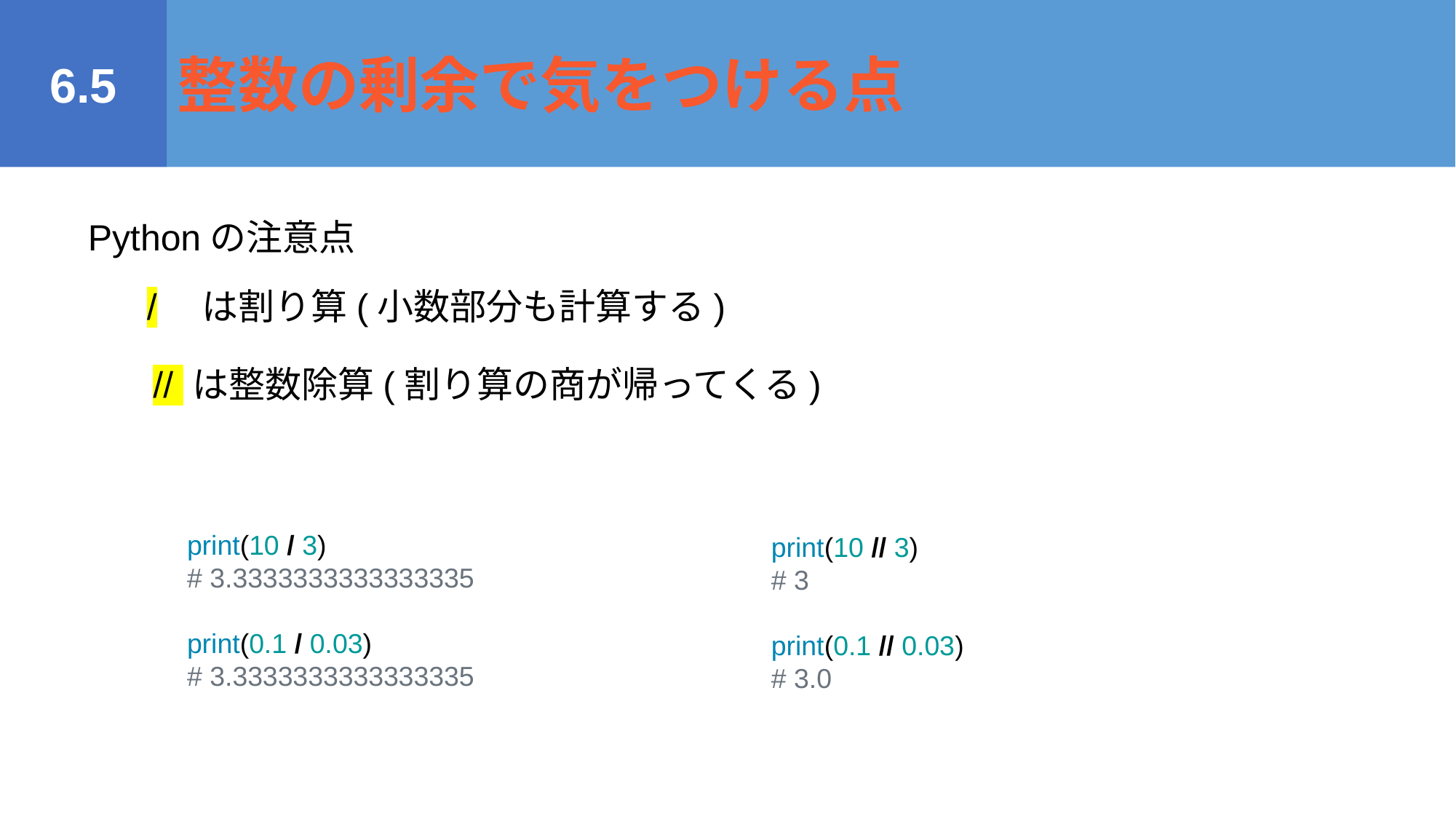

6.5
整数の剰余で気をつける点
Pythonの注意点
/　は割り算(小数部分も計算する)
// は整数除算(割り算の商が帰ってくる)
print(10 / 3)
# 3.3333333333333335

print(0.1 / 0.03)
# 3.3333333333333335
print(10 // 3)
# 3

print(0.1 // 0.03)
# 3.0